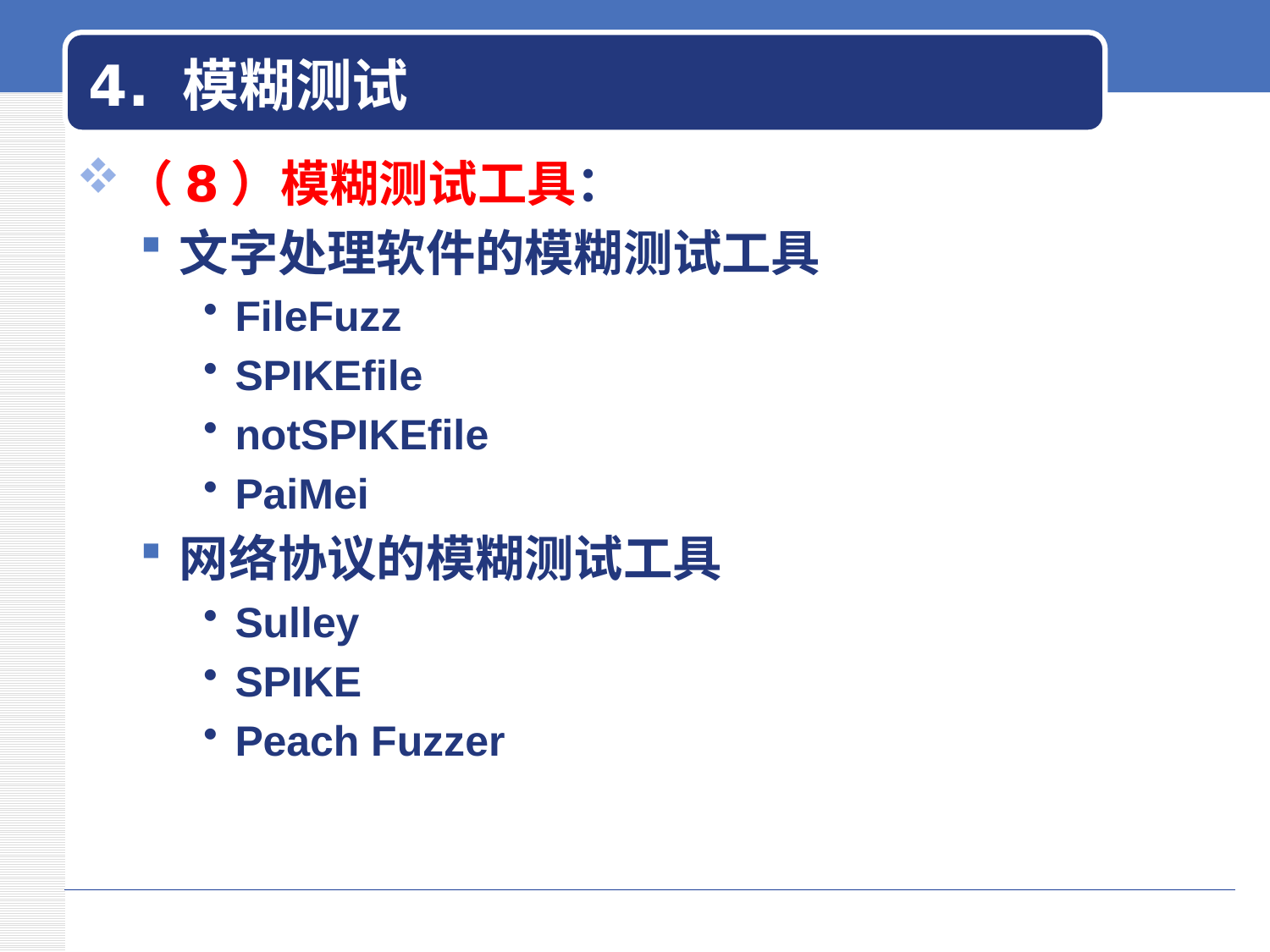

# 4. 模糊测试
（8）模糊测试工具：
文字处理软件的模糊测试工具
FileFuzz
SPIKEfile
notSPIKEfile
PaiMei
网络协议的模糊测试工具
Sulley
SPIKE
Peach Fuzzer